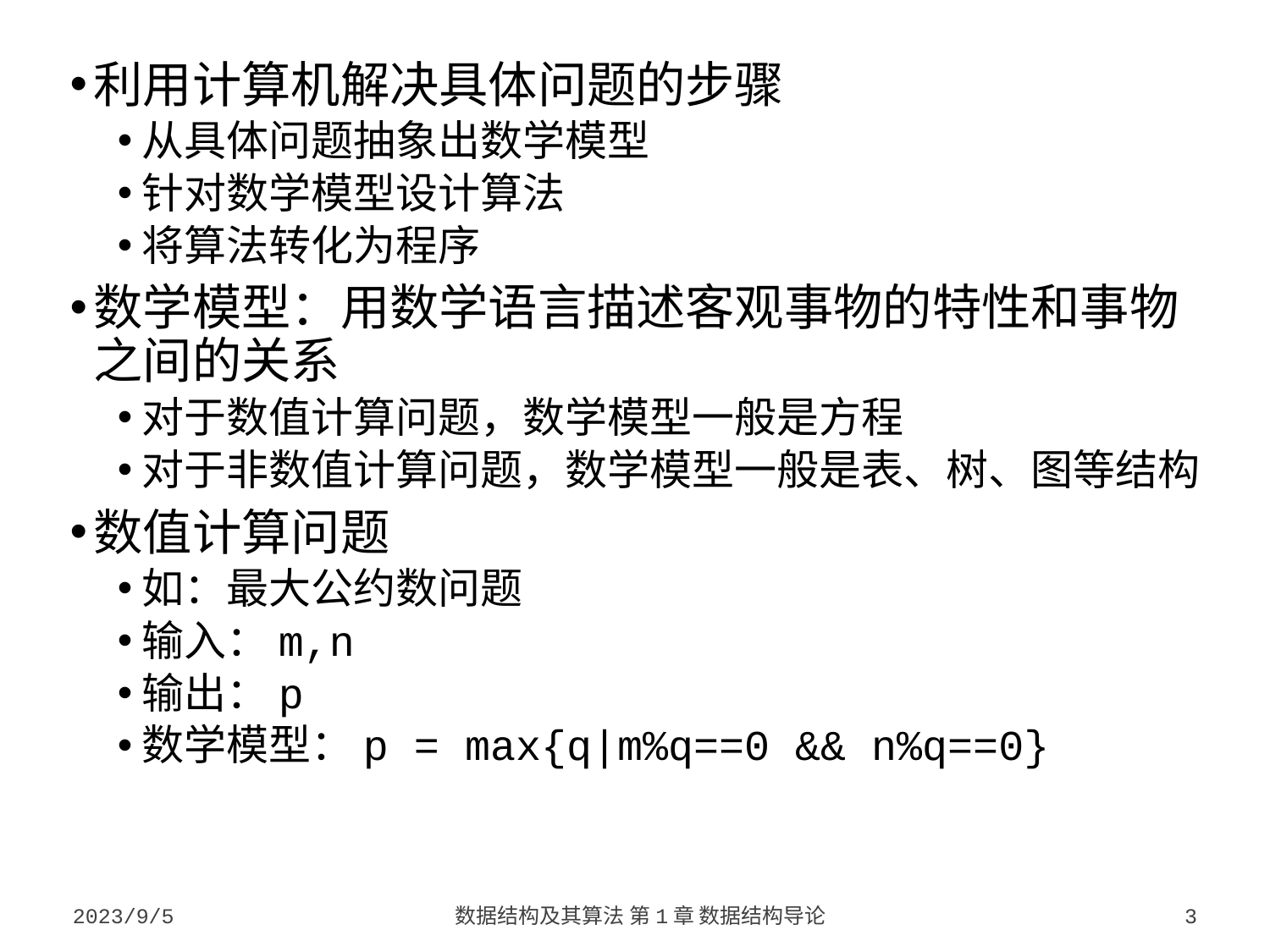

利用计算机解决具体问题的步骤
从具体问题抽象出数学模型
针对数学模型设计算法
将算法转化为程序
数学模型：用数学语言描述客观事物的特性和事物之间的关系
对于数值计算问题，数学模型一般是方程
对于非数值计算问题，数学模型一般是表、树、图等结构
数值计算问题
如：最大公约数问题
输入：m,n
输出：p
数学模型：p = max{q|m%q==0 && n%q==0}
2023/9/5
数据结构及其算法 第1章 数据结构导论
3